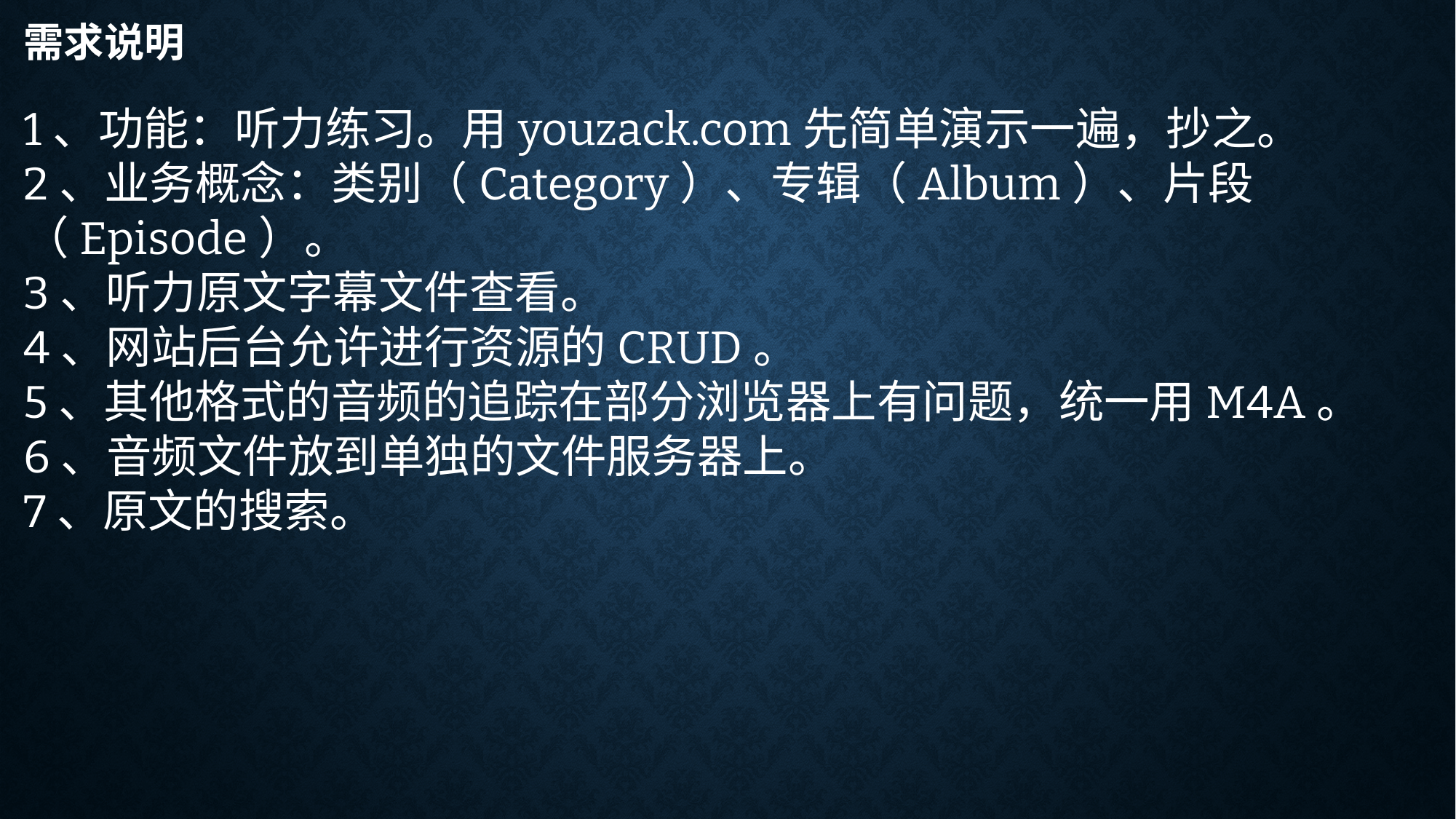

# 需求说明
1、功能：听力练习。用youzack.com先简单演示一遍，抄之。
2、业务概念：类别（Category）、专辑（Album）、片段（Episode）。
3、听力原文字幕文件查看。
4、网站后台允许进行资源的CRUD。
5、其他格式的音频的追踪在部分浏览器上有问题，统一用M4A。
6、音频文件放到单独的文件服务器上。
7、原文的搜索。